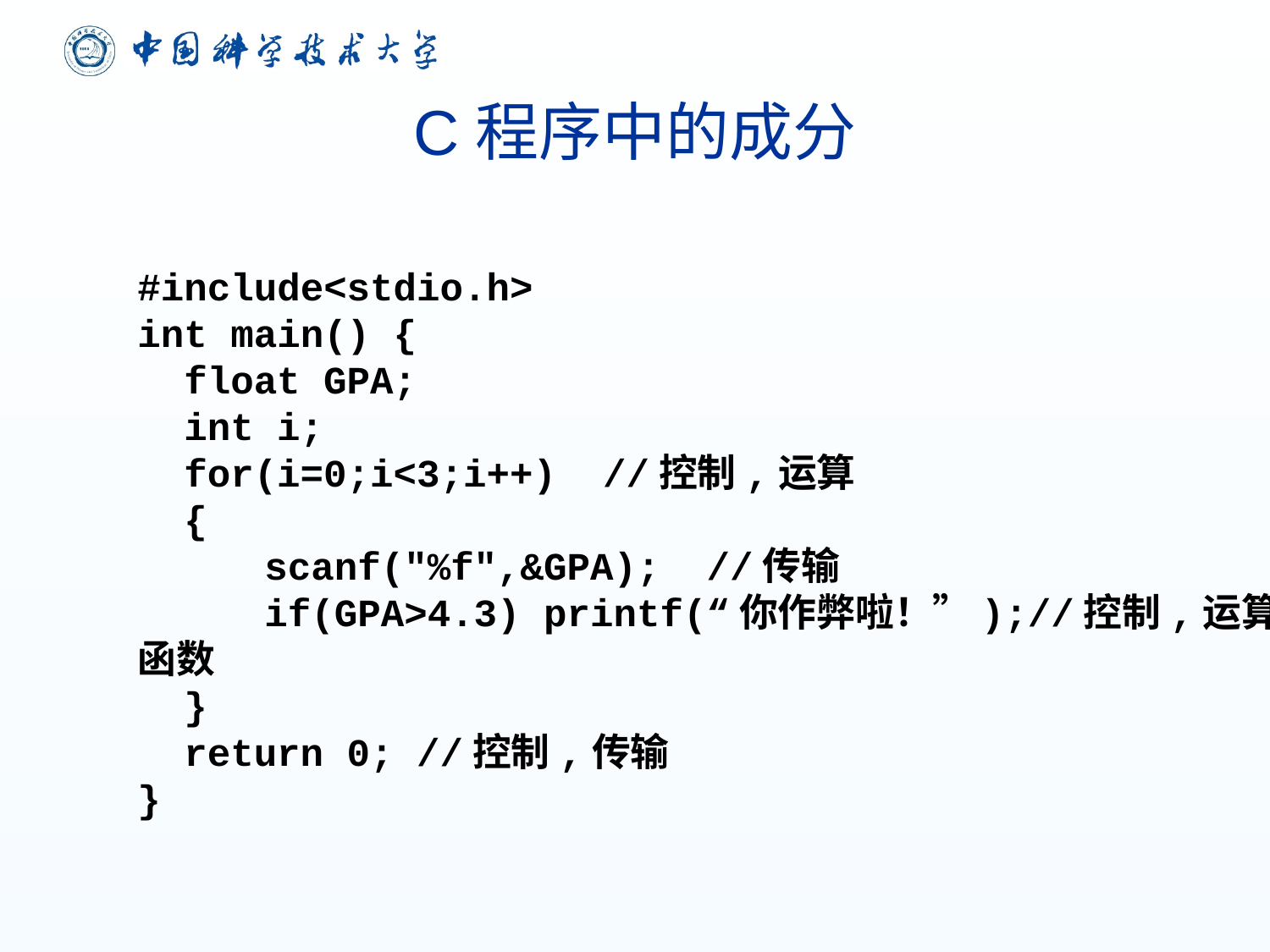

# C程序中的成分
#include<stdio.h>
int main() {
  float GPA;
  int i;
  for(i=0;i<3;i++)  //控制,运算
  {
	scanf("%f",&GPA);  //传输
	if(GPA>4.3) printf(“你作弊啦！”);//控制,运算,函数
  }
  return 0; //控制,传输
}